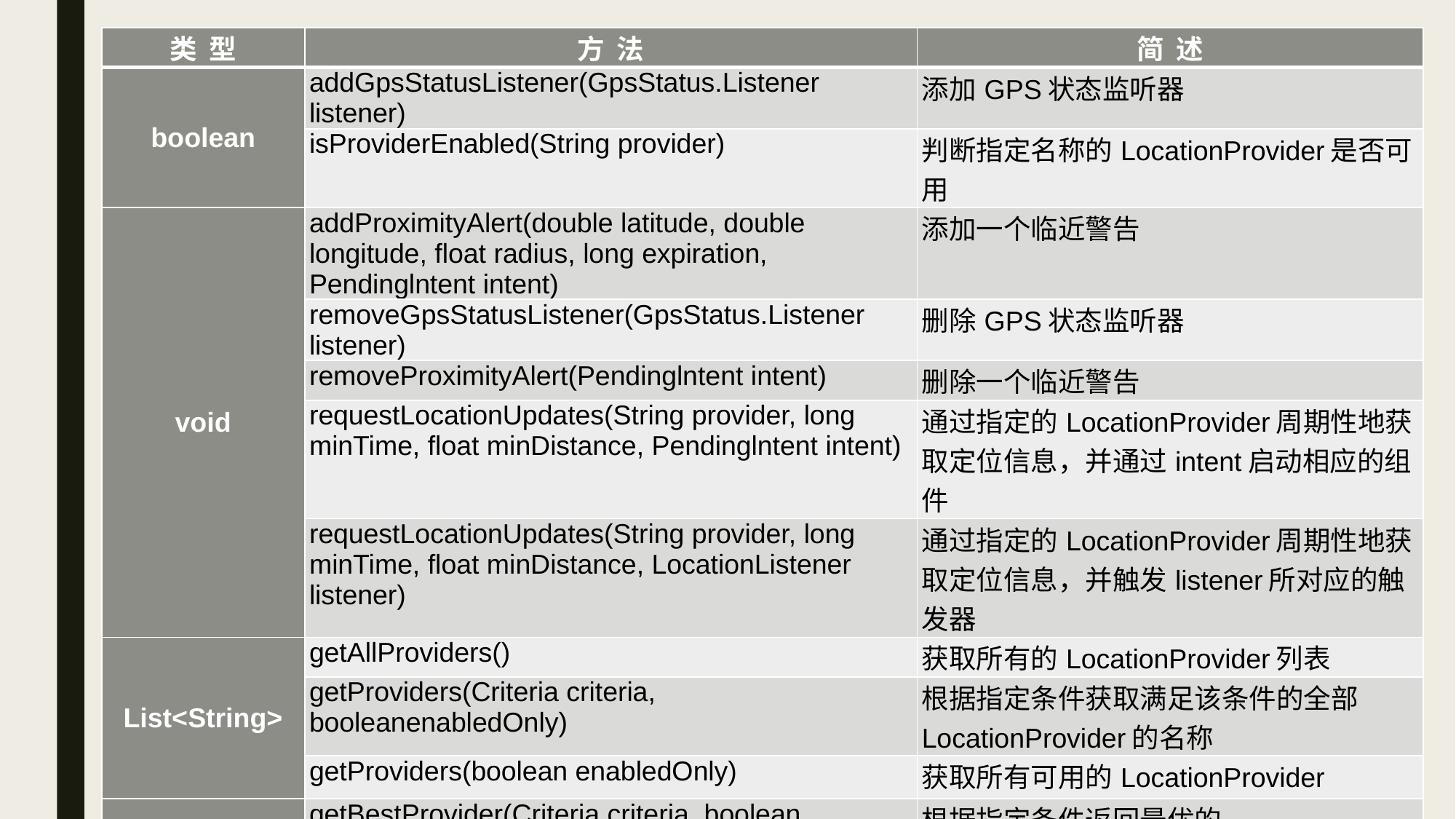

| 类 型 | 方 法 | 简 述 |
| --- | --- | --- |
| boolean | addGpsStatusListener(GpsStatus.Listener listener) | 添加GPS状态监听器 |
|  | isProviderEnabled(String provider) | 判断指定名称的LocationProvider是否可用 |
| void | addProximityAlert(double latitude, double longitude, float radius, long expiration, Pendinglntent intent) | 添加一个临近警告 |
|  | removeGpsStatusListener(GpsStatus.Listener listener) | 删除GPS状态监听器 |
|  | removeProximityAlert(Pendinglntent intent) | 删除一个临近警告 |
|  | requestLocationUpdates(String provider, long minTime, float minDistance, Pendinglntent intent) | 通过指定的LocationProvider周期性地获取定位信息，并通过intent启动相应的组件 |
|  | requestLocationUpdates(String provider, long minTime, float minDistance, LocationListener listener) | 通过指定的LocationProvider周期性地获取定位信息，并触发listener所对应的触发器 |
| List<String> | getAllProviders() | 获取所有的LocationProvider列表 |
|  | getProviders(Criteria criteria, booleanenabledOnly) | 根据指定条件获取满足该条件的全部LocationProvider的名称 |
|  | getProviders(boolean enabledOnly) | 获取所有可用的LocationProvider |
| String | getBestProvider(Criteria criteria, boolean enabledOnly) | 根据指定条件返回最优的LocationProvider对象 |
| GpsStatus | getGpsStatus(GpsStatus status) | 获取GPS状态 |
| Location | getLastKnownLocation(String provider) | 根据LocationProvider获取最近一次已知的Location |
| LocationProvider | getProvider(String name) | 根据名称来获取LocationProvider |